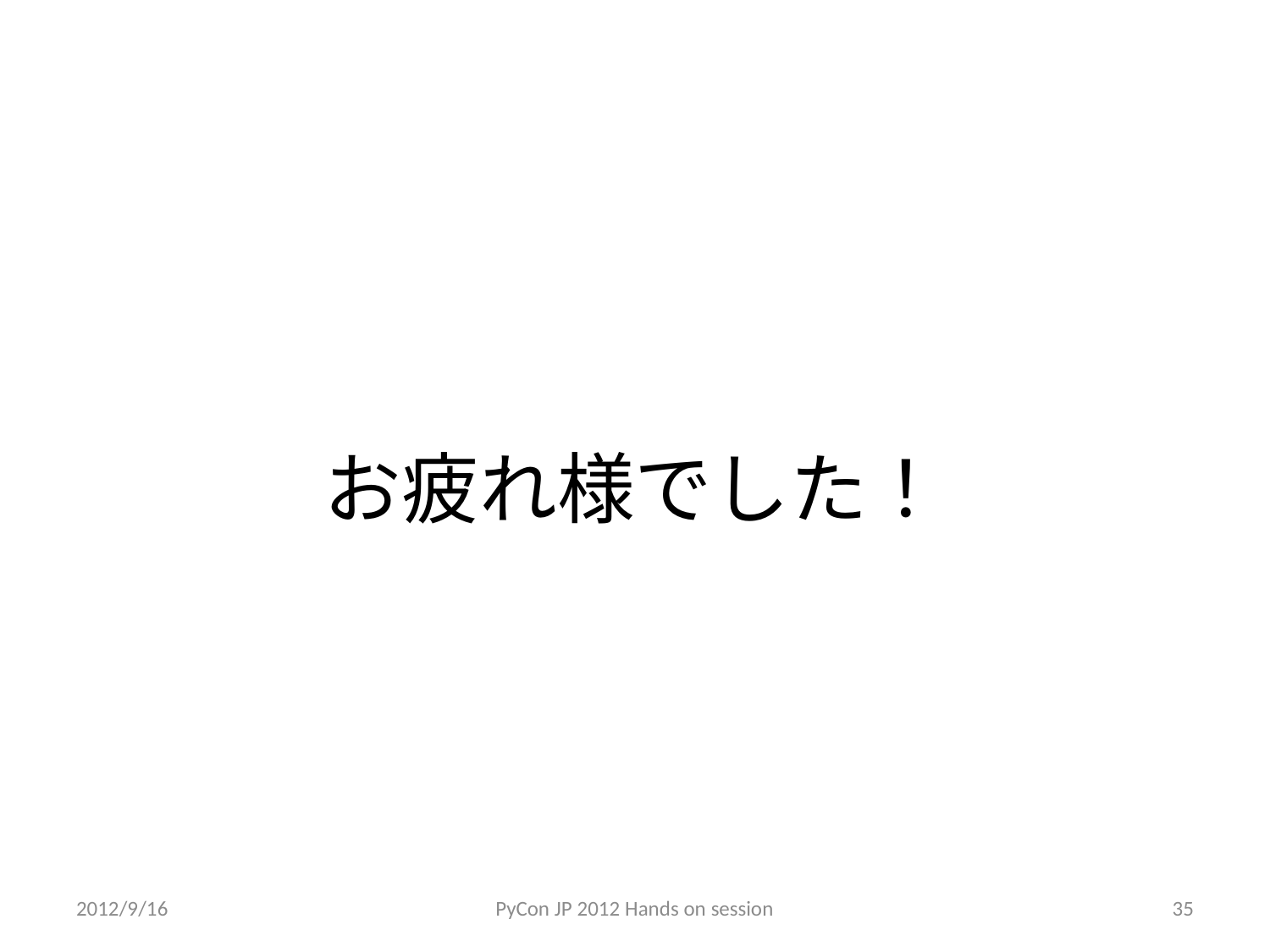

# お疲れ様でした！
2012/9/16
PyCon JP 2012 Hands on session
35